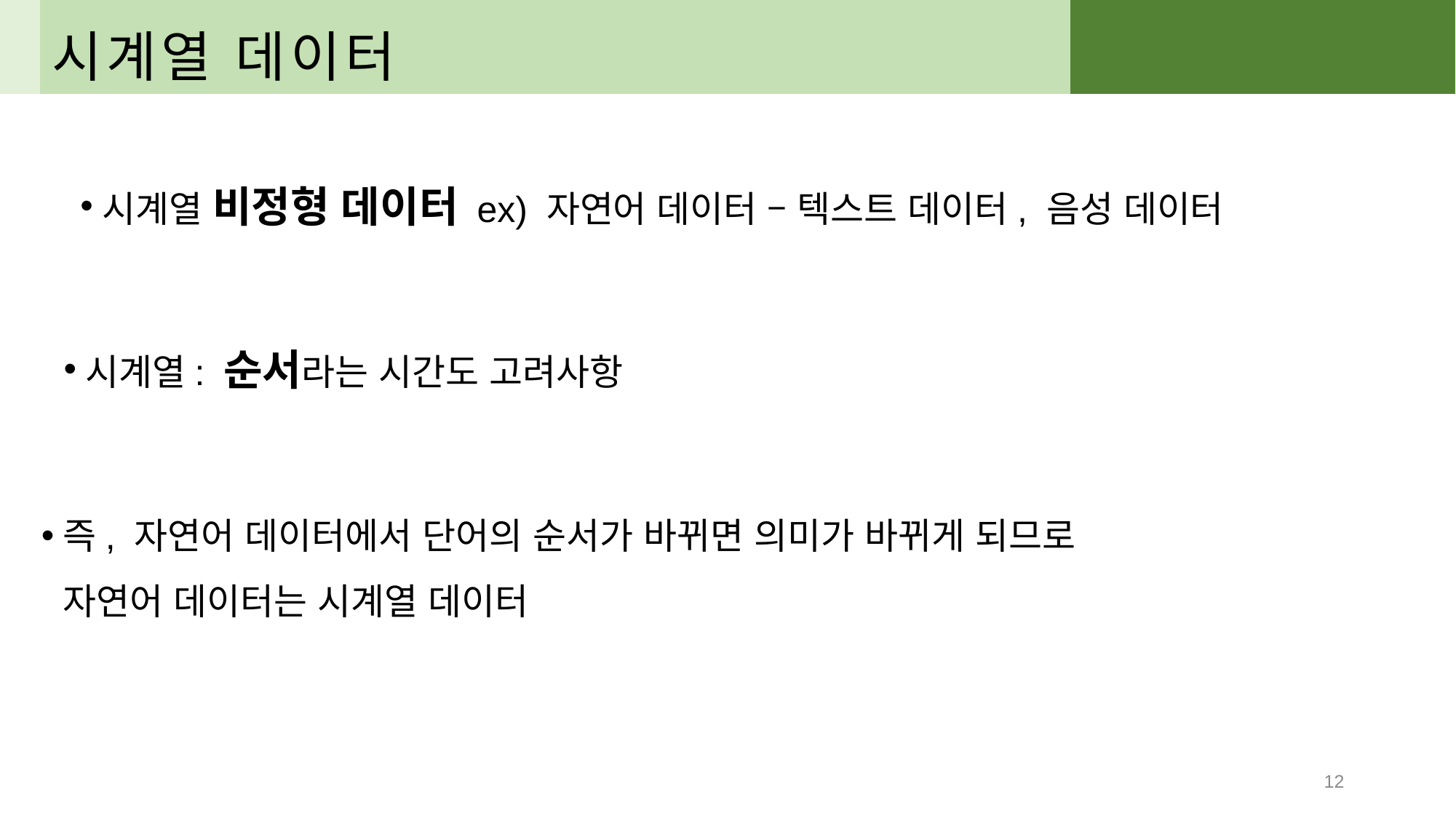

시계열 데이터

시계열 비정형 데이터 ex) 자연어 데이터 – 텍스트 데이터, 음성 데이터
시계열: 순서라는 시간도 고려사항
즉, 자연어 데이터에서 단어의 순서가 바뀌면 의미가 바뀌게 되므로
자연어 데이터는 시계열 데이터
12